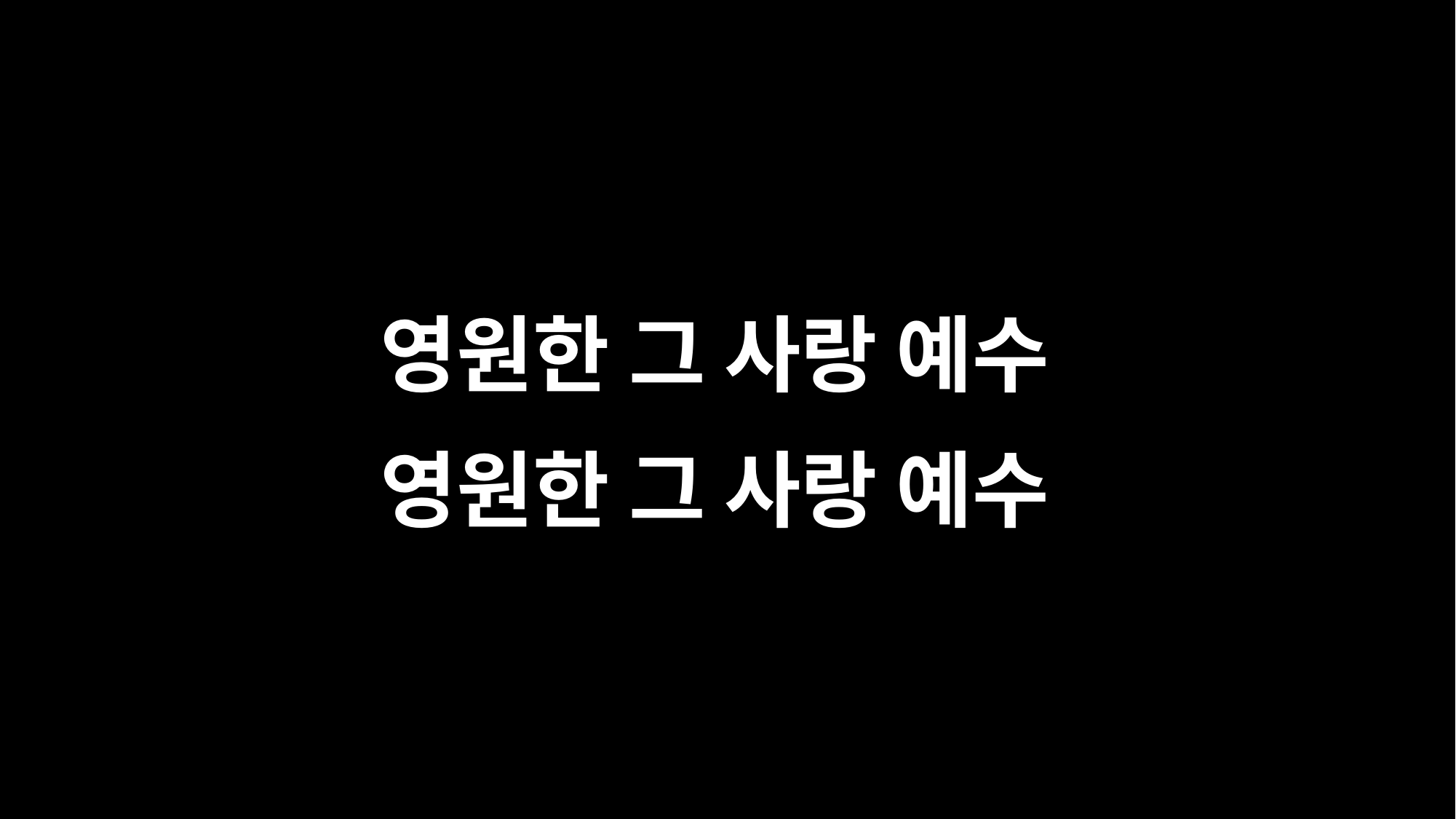

영원한 그 사랑 예수
영원한 그 사랑 예수